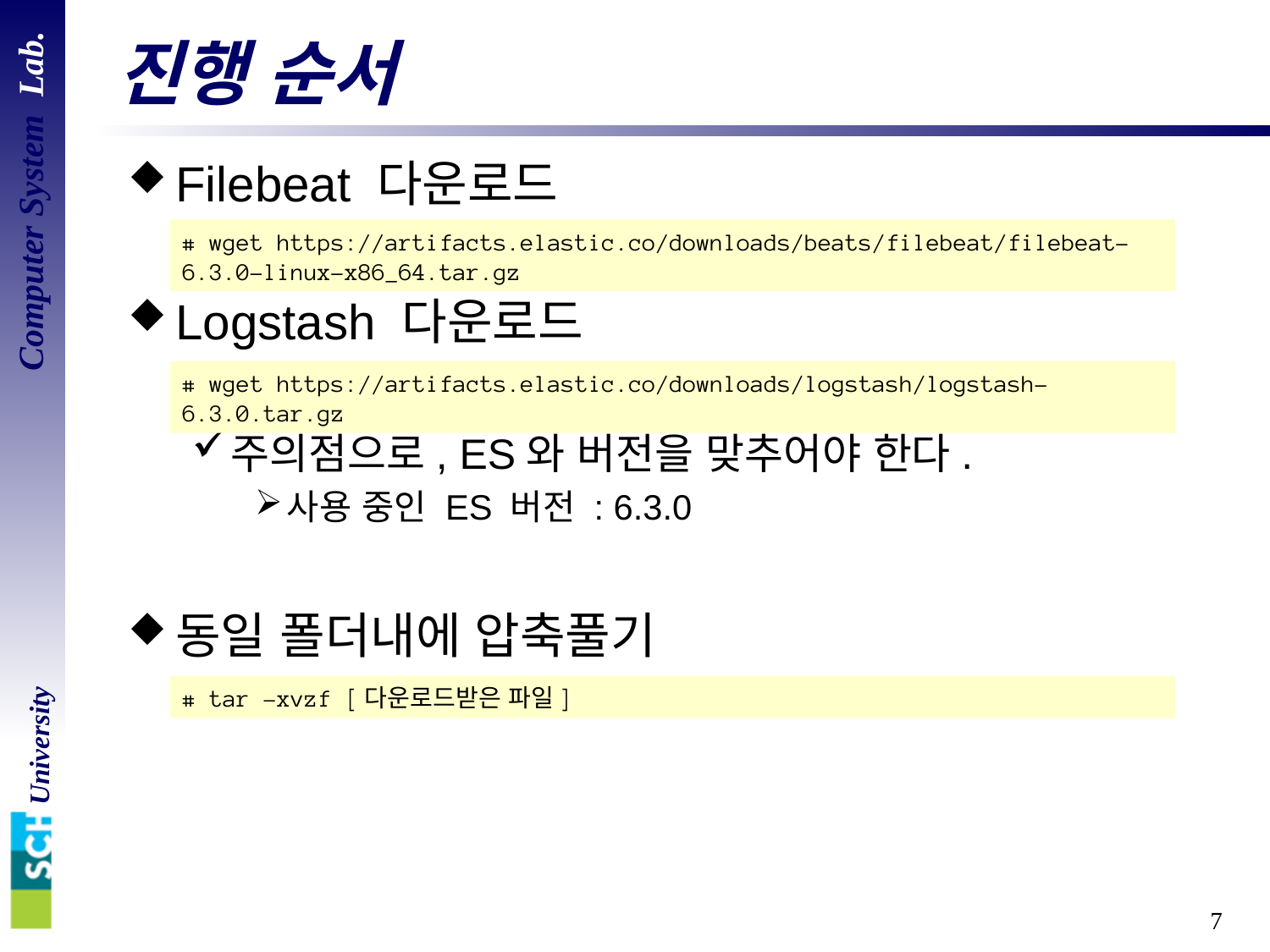

# 진행 순서
Filebeat 다운로드

Logstash 다운로드

주의점으로, ES와 버전을 맞추어야 한다.
사용 중인 ES 버전 : 6.3.0

동일 폴더내에 압축풀기
# wget https://artifacts.elastic.co/downloads/beats/filebeat/filebeat-6.3.0-linux-x86_64.tar.gz
# wget https://artifacts.elastic.co/downloads/logstash/logstash-6.3.0.tar.gz
# tar –xvzf [다운로드받은 파일]